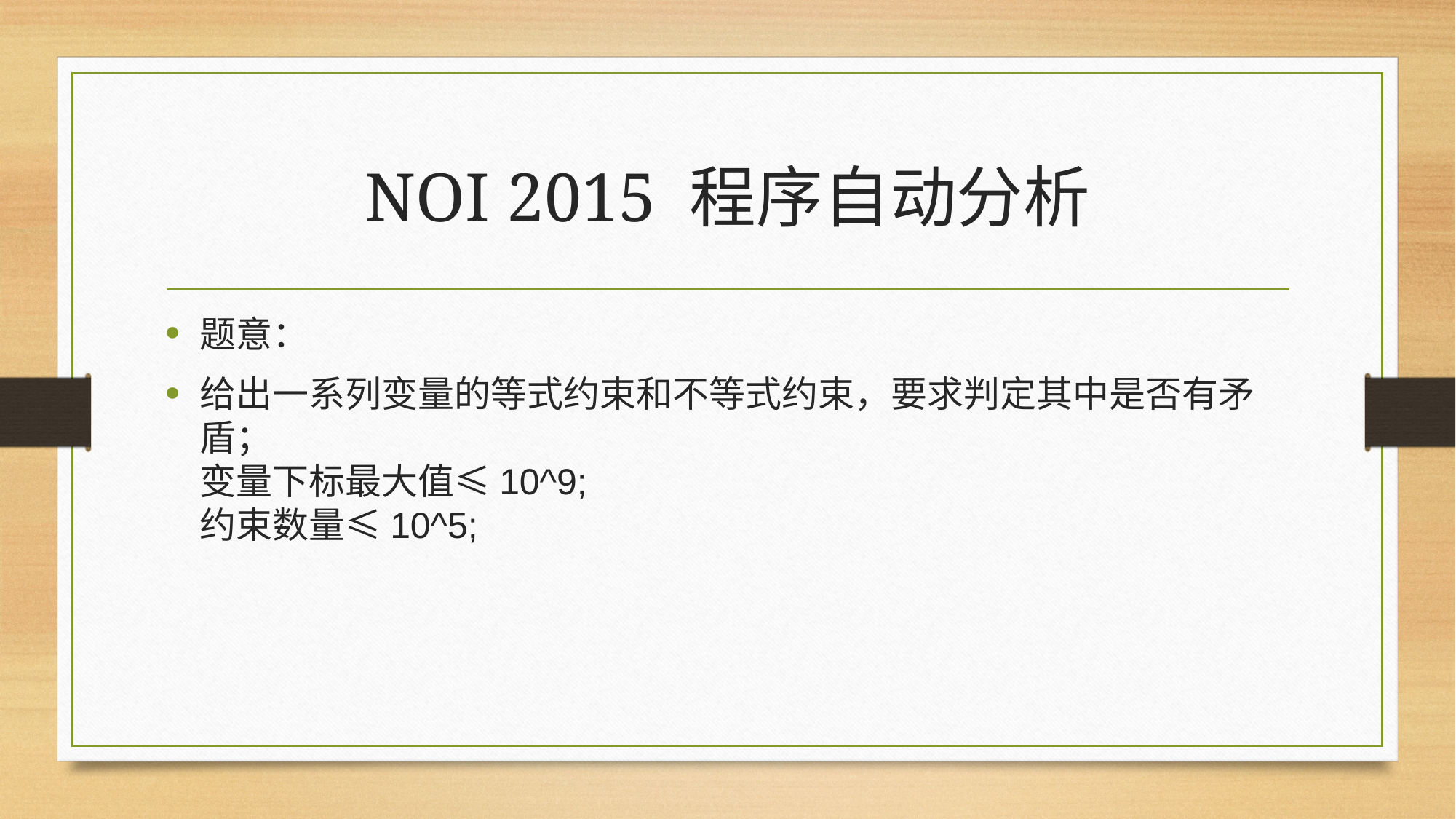

# NOI 2015 程序自动分析
题意：
给出一系列变量的等式约束和不等式约束，要求判定其中是否有矛盾； 
变量下标最大值≤10^9; 
约束数量≤10^5;